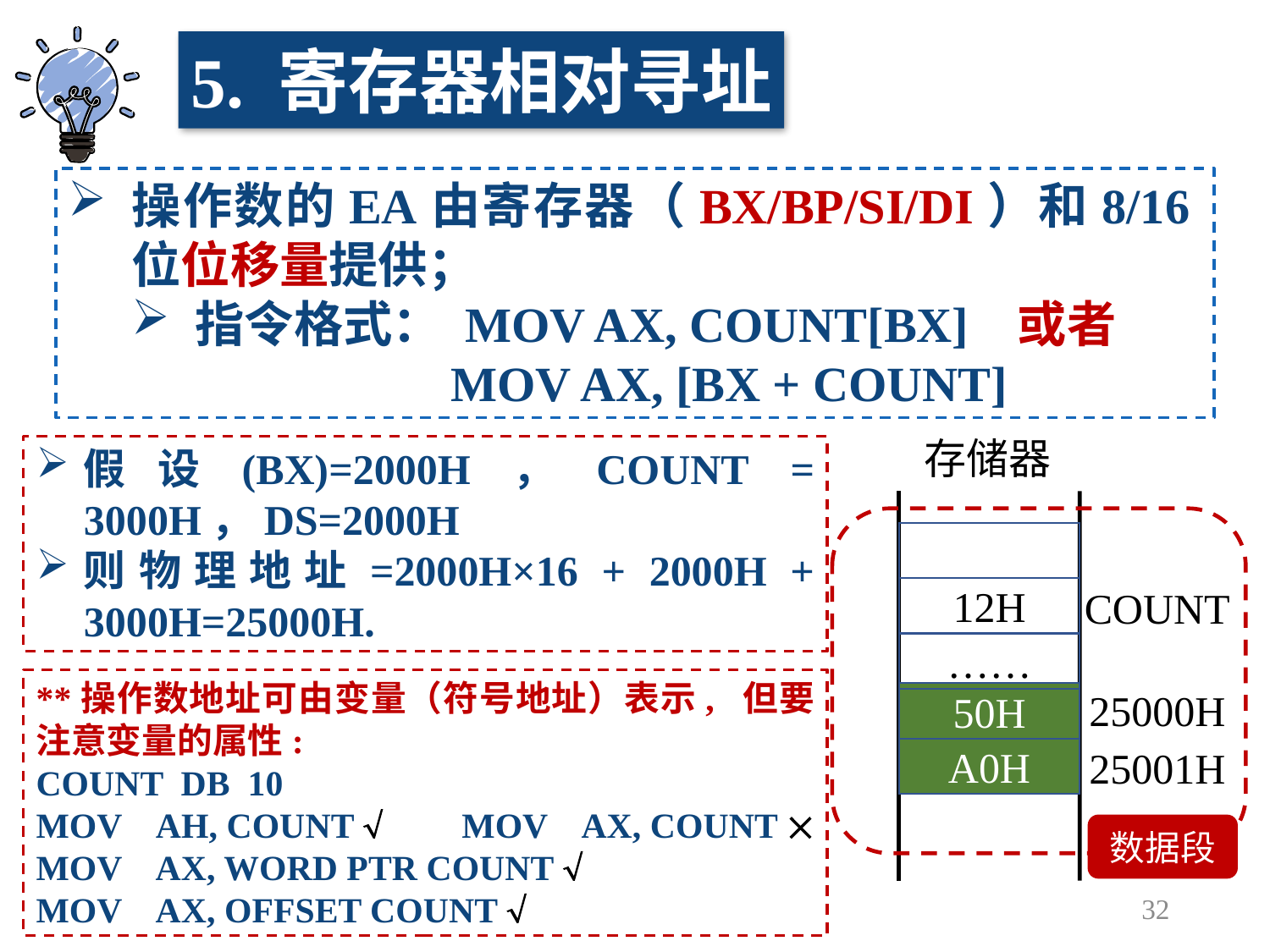

5. 寄存器相对寻址
操作数的EA由寄存器（BX/BP/SI/DI）和8/16位位移量提供；
指令格式： MOV AX, COUNT[BX]   或者
                          MOV AX, [BX + COUNT]
存储器

OP
12H
25000H
50H
A0H
25001H
数据段
COUNT
……
假设(BX)=2000H，COUNT = 3000H，DS=2000H
则物理地址=2000H×16 + 2000H + 3000H=25000H.
**操作数地址可由变量（符号地址）表示,  但要注意变量的属性:
COUNT  DB  10
MOV    AH, COUNT √         MOV    AX, COUNT ×
MOV    AX, WORD PTR COUNT √
MOV    AX, OFFSET COUNT √
32